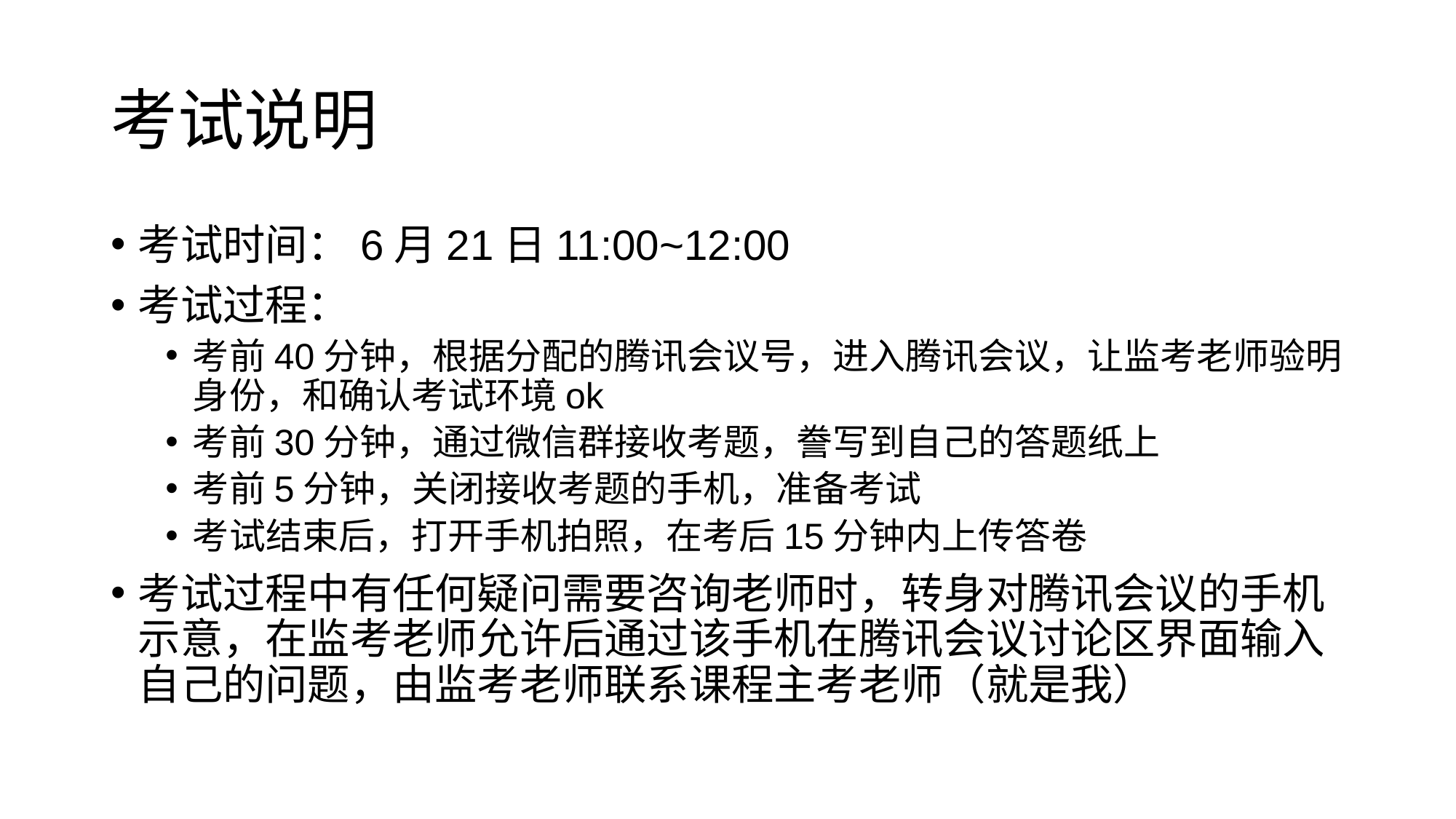

# 考试说明
考试时间：6月21日11:00~12:00
考试过程：
考前40分钟，根据分配的腾讯会议号，进入腾讯会议，让监考老师验明身份，和确认考试环境ok
考前30分钟，通过微信群接收考题，誊写到自己的答题纸上
考前5分钟，关闭接收考题的手机，准备考试
考试结束后，打开手机拍照，在考后15分钟内上传答卷
考试过程中有任何疑问需要咨询老师时，转身对腾讯会议的手机示意，在监考老师允许后通过该手机在腾讯会议讨论区界面输入自己的问题，由监考老师联系课程主考老师（就是我）